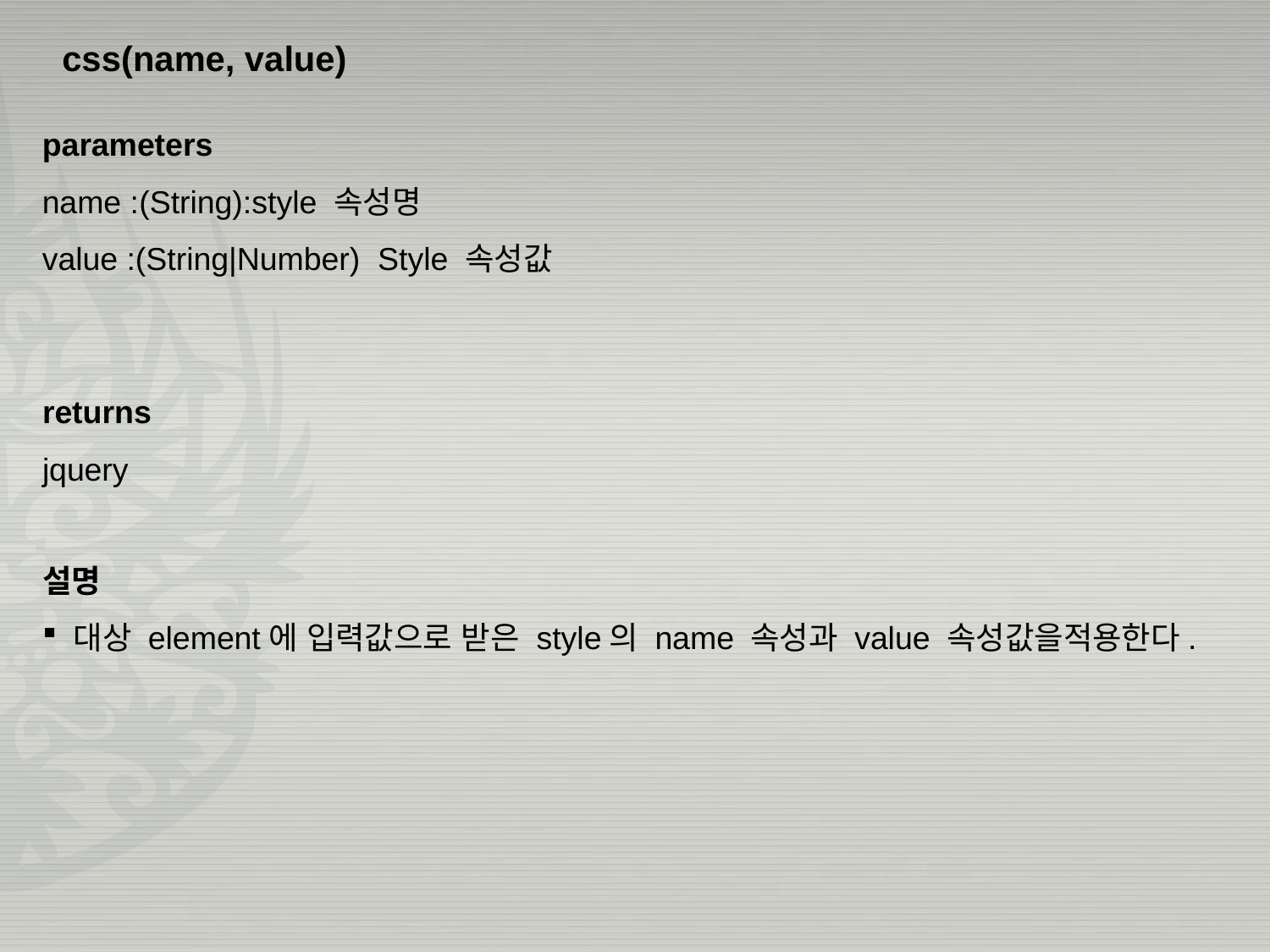

css(name, value)
parameters
name :(String):style 속성명
value :(String|Number)  Style 속성값
returns
jquery
설명
 대상 element에 입력값으로 받은 style의 name 속성과 value 속성값을적용한다.